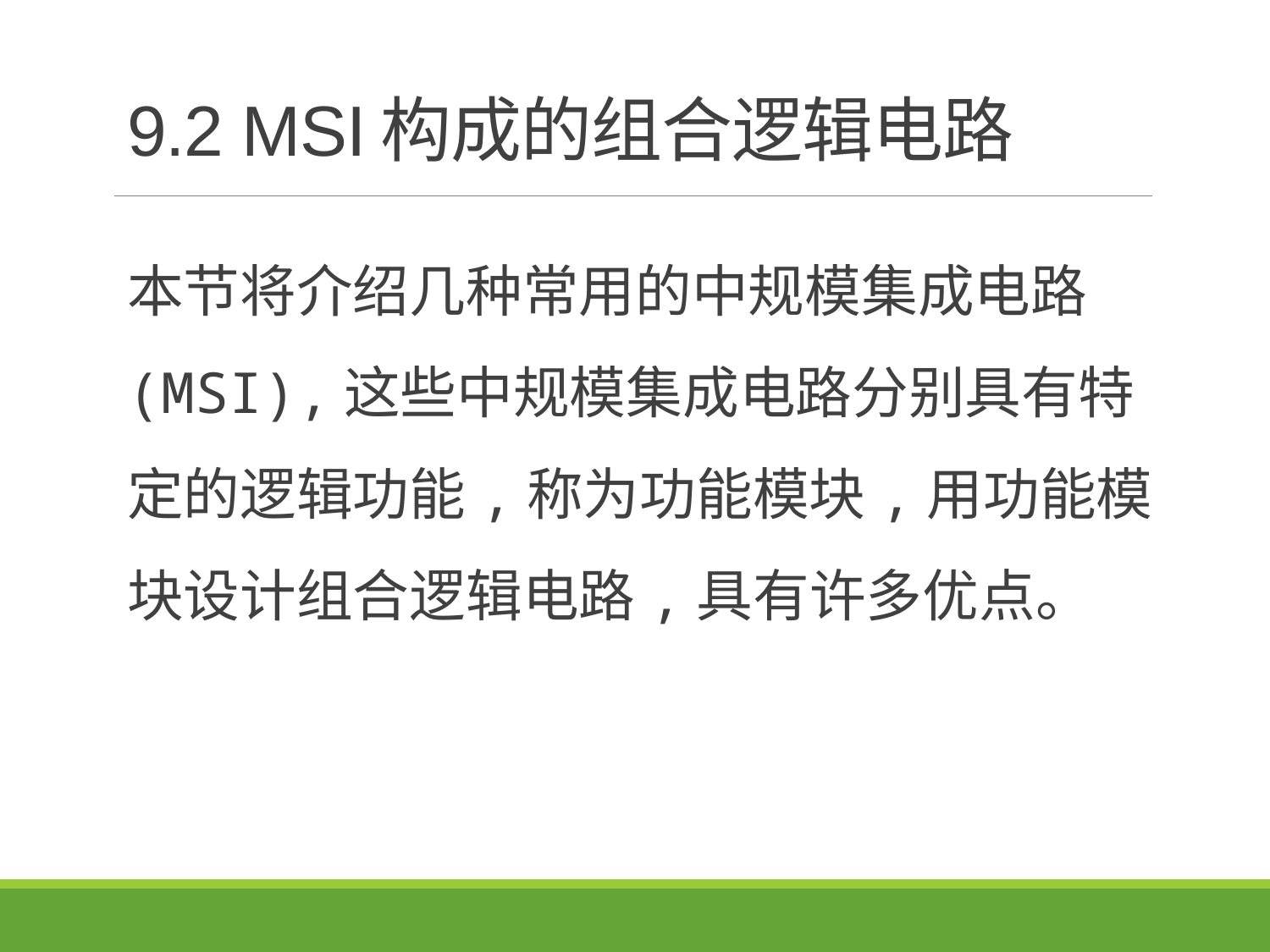

# 9.2 MSI构成的组合逻辑电路
本节将介绍几种常用的中规模集成电路(MSI),这些中规模集成电路分别具有特定的逻辑功能,称为功能模块,用功能模块设计组合逻辑电路,具有许多优点。